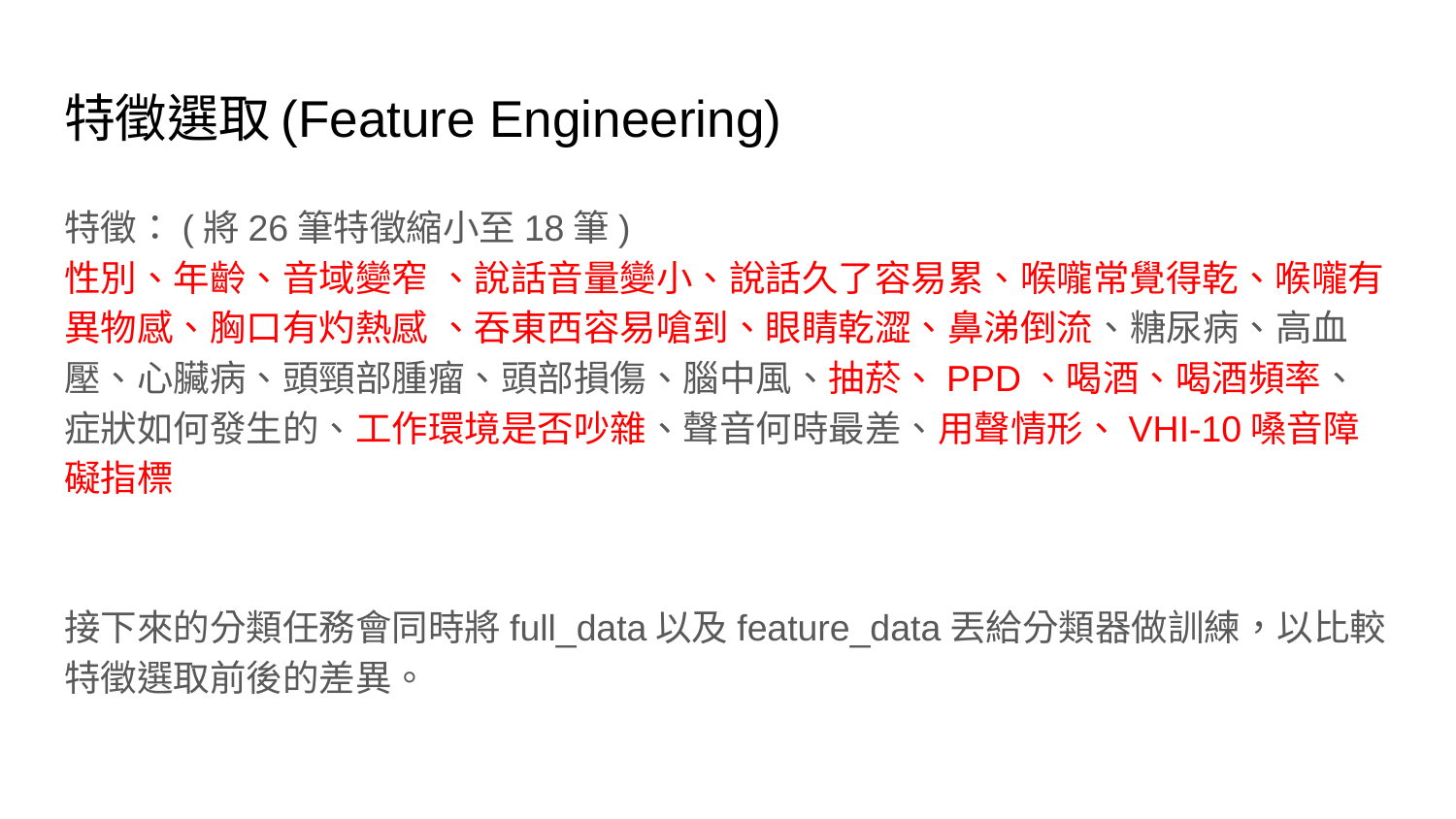

# 特徵選取(Feature Engineering)
特徵：(將26筆特徵縮小至18筆)
性別、年齡、音域變窄 、說話音量變小、說話久了容易累、喉嚨常覺得乾、喉嚨有異物感、胸口有灼熱感 、吞東西容易嗆到、眼睛乾澀、鼻涕倒流、糖尿病、高血壓、心臟病、頭頸部腫瘤、頭部損傷、腦中風、抽菸、PPD、喝酒、喝酒頻率、症狀如何發生的、工作環境是否吵雜、聲音何時最差、用聲情形、VHI-10嗓音障礙指標

接下來的分類任務會同時將full_data以及feature_data丟給分類器做訓練，以比較特徵選取前後的差異。